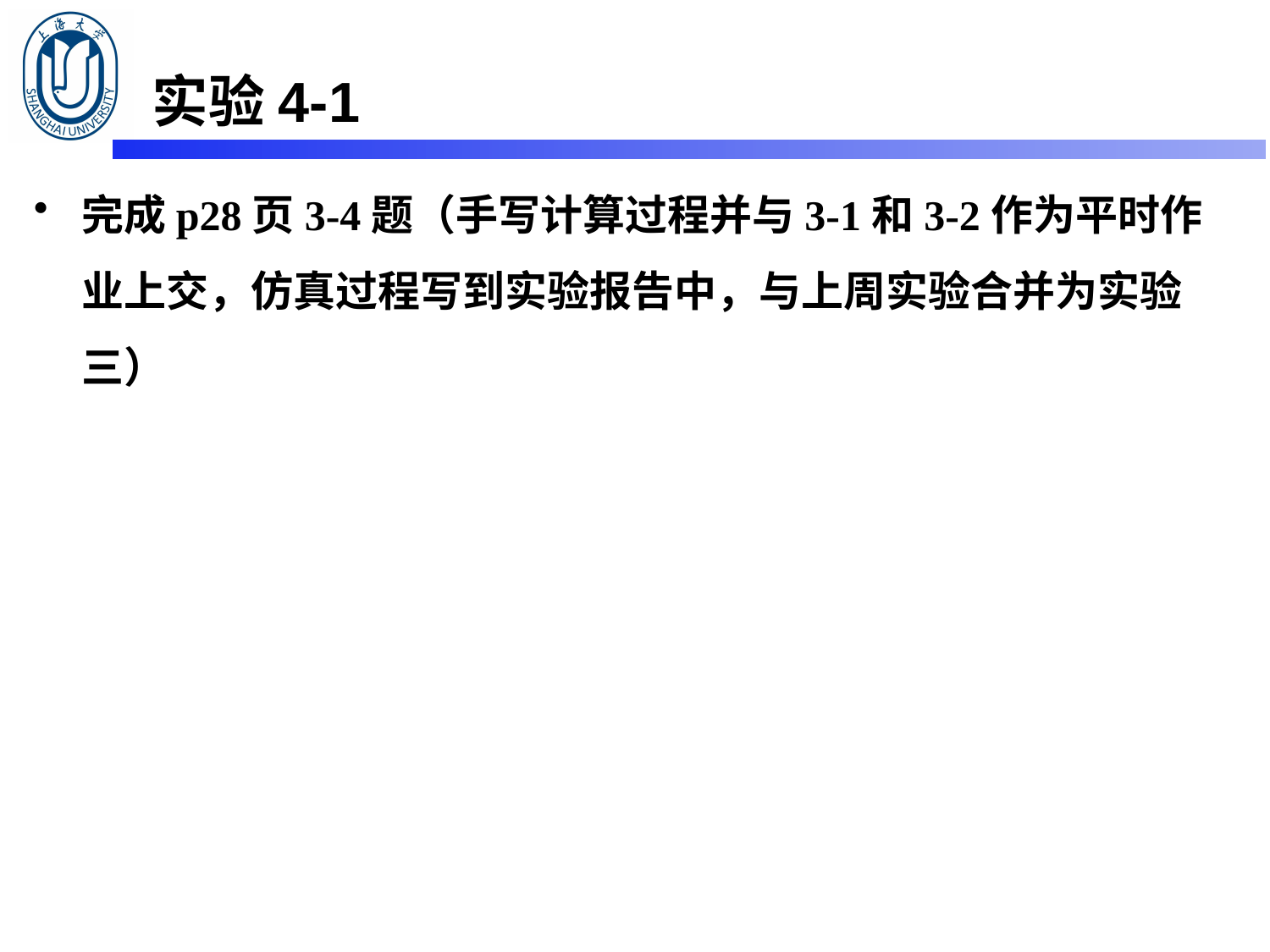

实验4-1
完成p28页3-4题（手写计算过程并与3-1和3-2作为平时作业上交，仿真过程写到实验报告中，与上周实验合并为实验三）